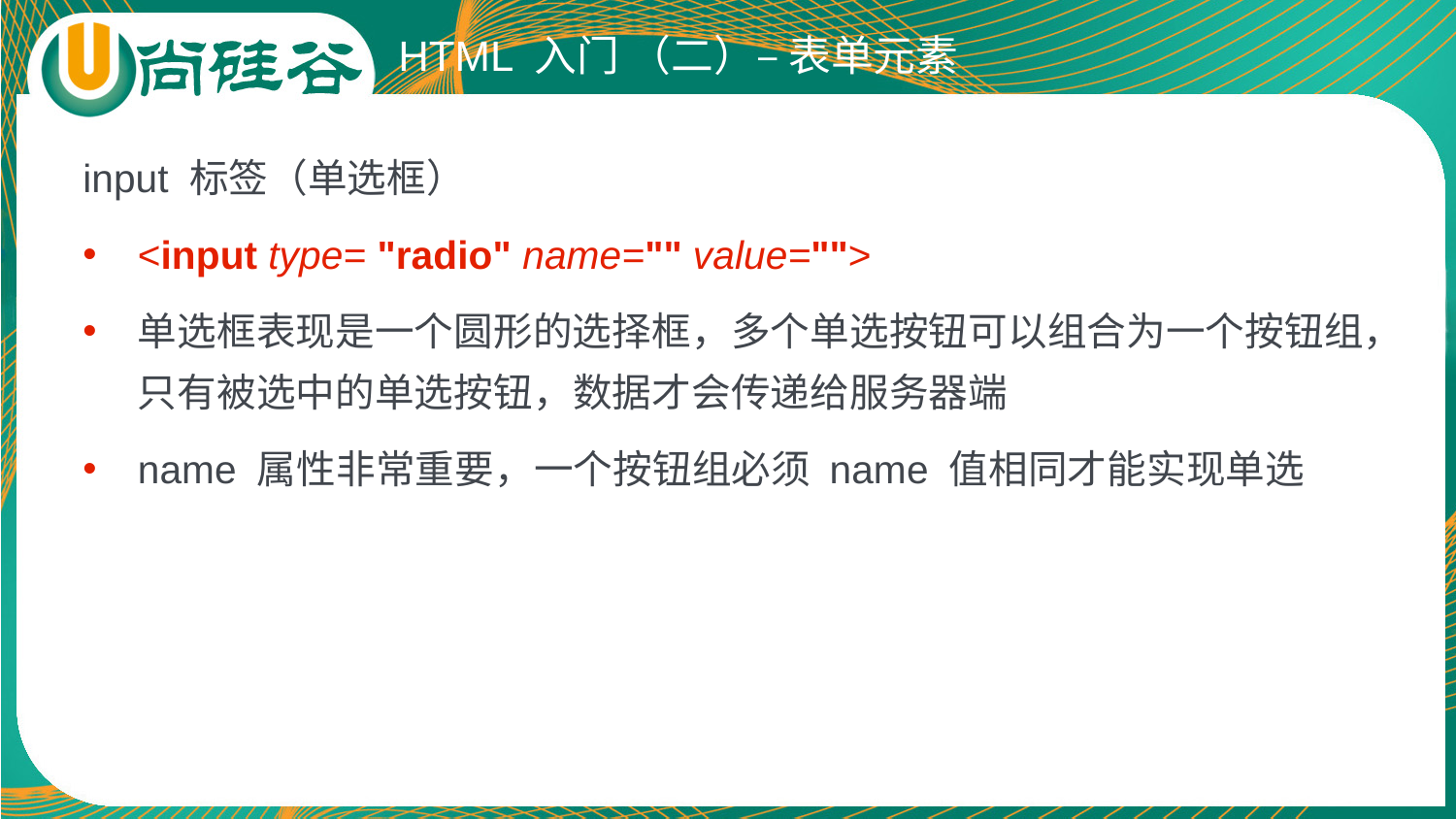

# HTML 入门 （二）– 表单元素
input 标签（单选框）
<input type= "radio" name="" value="">
单选框表现是一个圆形的选择框，多个单选按钮可以组合为一个按钮组，只有被选中的单选按钮，数据才会传递给服务器端
name 属性非常重要，一个按钮组必须 name 值相同才能实现单选